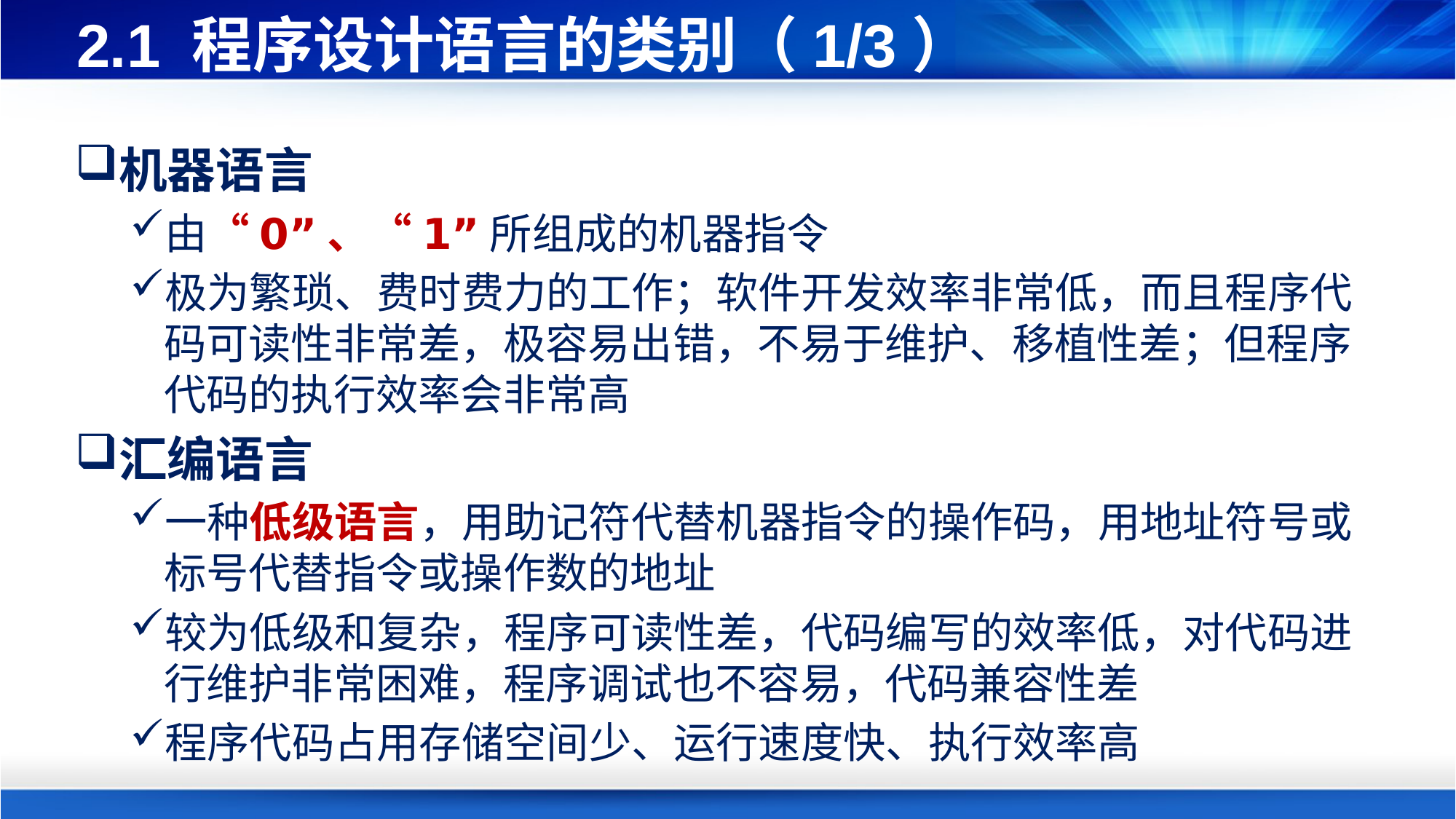

# 2.1 程序设计语言的类别（1/3）
机器语言
由“0”、“1”所组成的机器指令
极为繁琐、费时费力的工作；软件开发效率非常低，而且程序代码可读性非常差，极容易出错，不易于维护、移植性差；但程序代码的执行效率会非常高
汇编语言
一种低级语言，用助记符代替机器指令的操作码，用地址符号或标号代替指令或操作数的地址
较为低级和复杂，程序可读性差，代码编写的效率低，对代码进行维护非常困难，程序调试也不容易，代码兼容性差
程序代码占用存储空间少、运行速度快、执行效率高